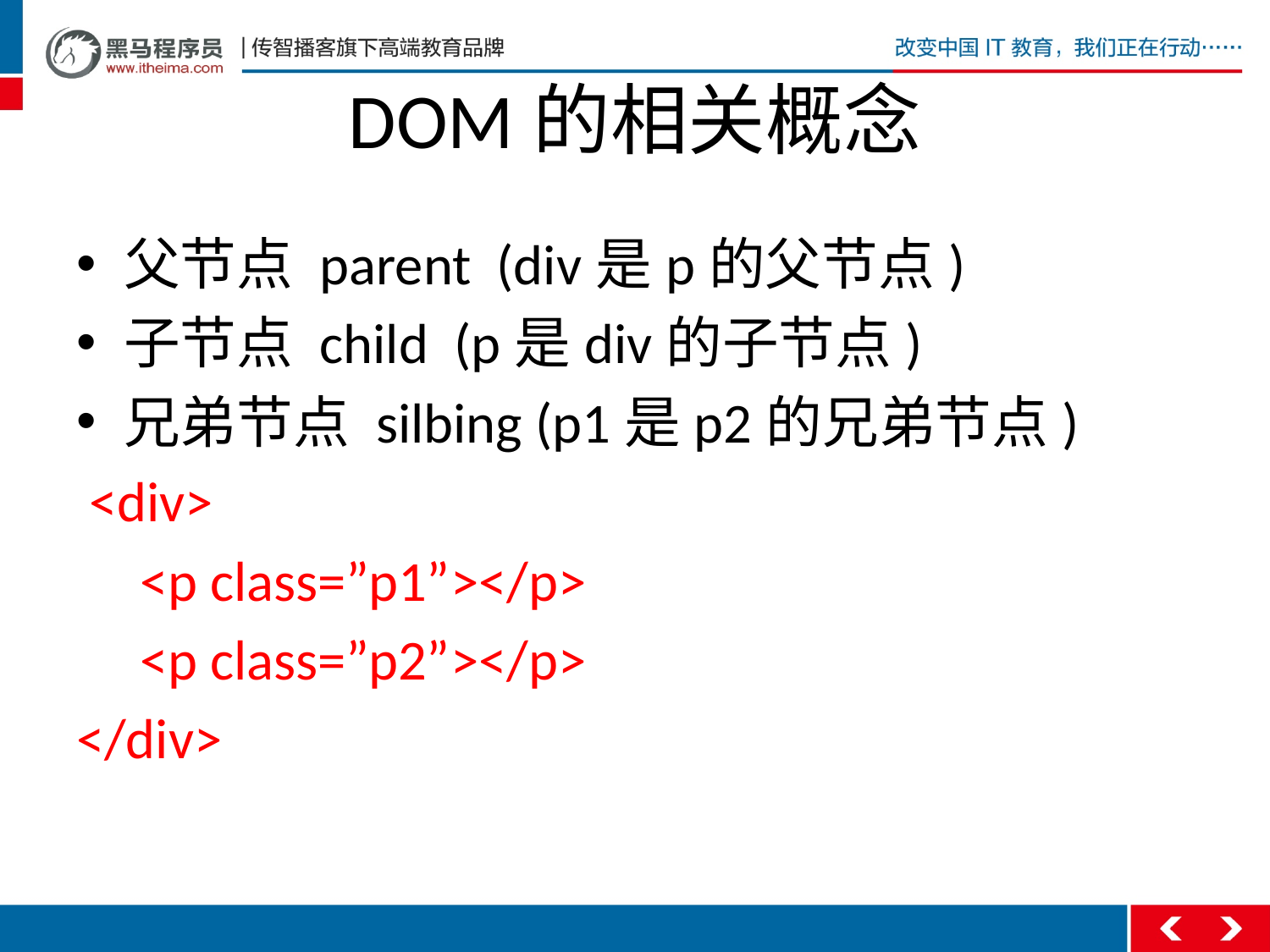

# DOM的相关概念
父节点 parent  (div是p的父节点)
子节点 child  (p是div的子节点)
兄弟节点 silbing (p1是p2的兄弟节点)
 <div>
     <p class=”p1”></p>
     <p class=”p2”></p>
</div>